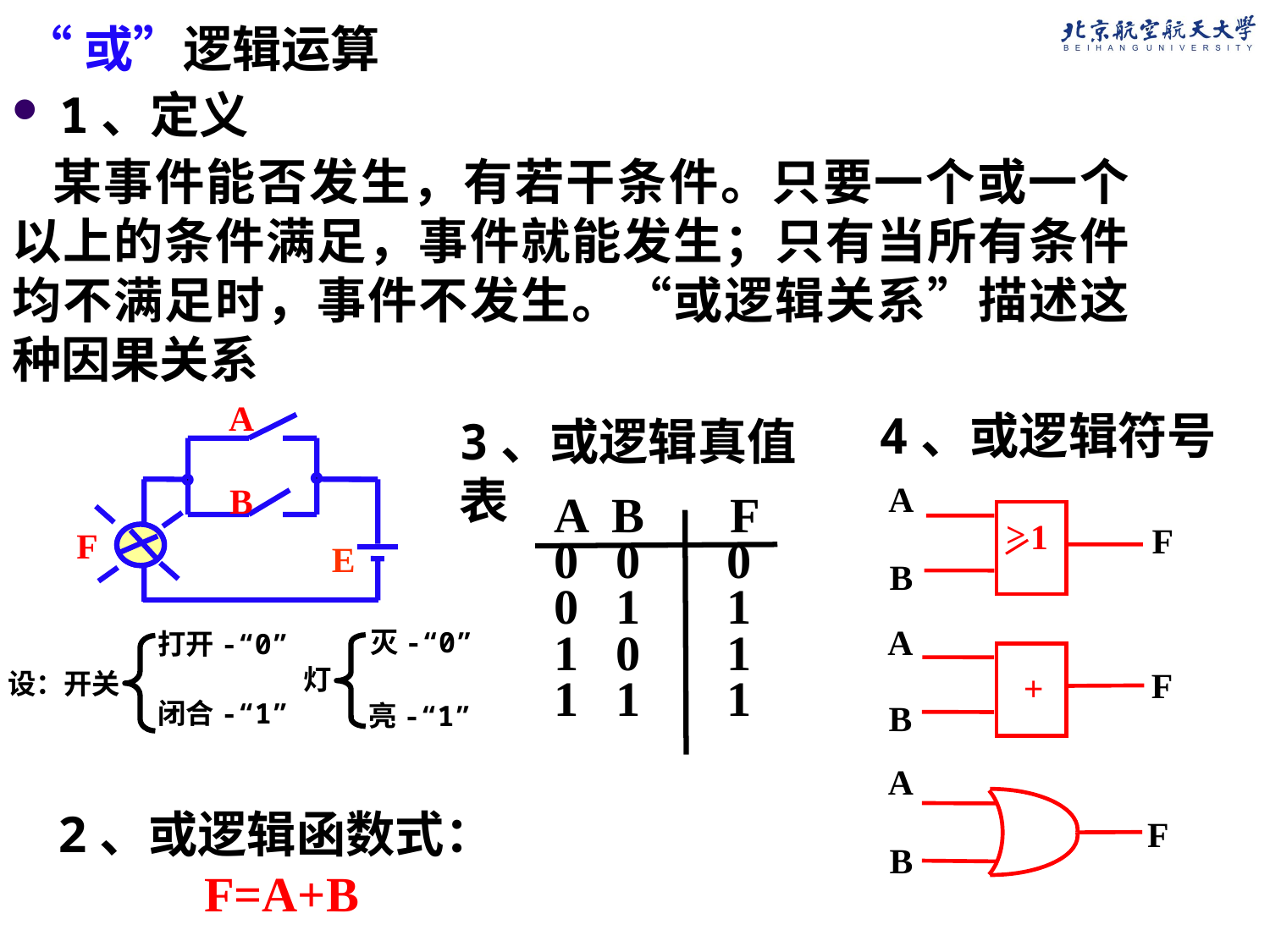

“或”逻辑运算
1、定义
  某事件能否发生，有若干条件。只要一个或一个以上的条件满足，事件就能发生；只有当所有条件均不满足时，事件不发生。“或逻辑关系”描述这种因果关系
A

B

F

E

4、或逻辑符号
3、或逻辑真值表
A

>
1
F

B

A  B       F
0   0       0
0   1       1
1   0       1
1   1       1
A

F

+

B

灭-“0”

灯
亮-“1”
打开-“0”

设：开关
闭合-“1”
A

F
B

2、或逻辑函数式：F=A+B